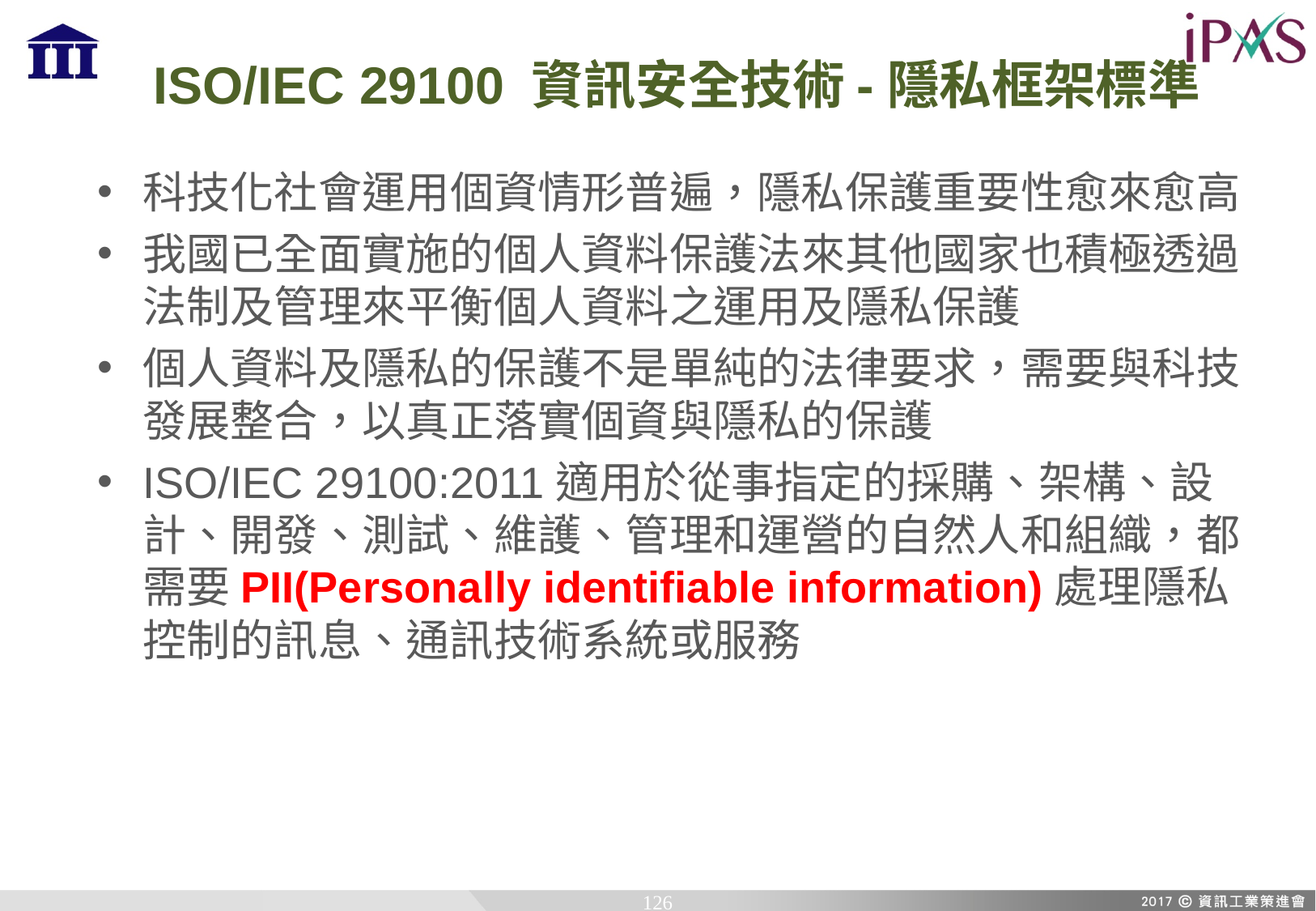

# ISO/IEC 29100 資訊安全技術-隱私框架標準
科技化社會運用個資情形普遍，隱私保護重要性愈來愈高
我國已全面實施的個人資料保護法來其他國家也積極透過法制及管理來平衡個人資料之運用及隱私保護
個人資料及隱私的保護不是單純的法律要求，需要與科技發展整合，以真正落實個資與隱私的保護
ISO/IEC 29100:2011適用於從事指定的採購、架構、設計、開發、測試、維護、管理和運營的自然人和組織，都需要PII(Personally identifiable information)處理隱私控制的訊息、通訊技術系統或服務
126